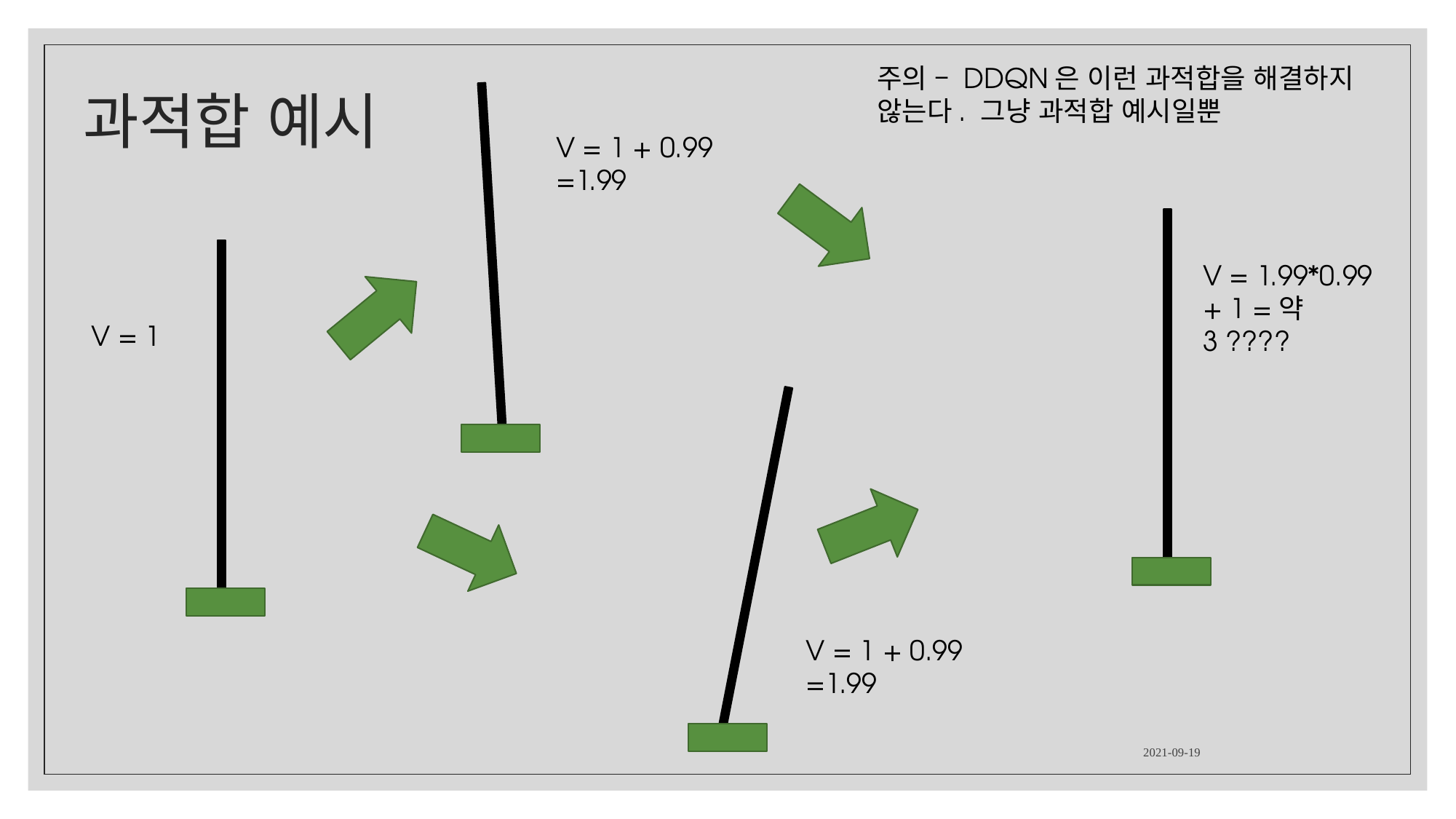

# 과적합 예시
주의 – DDQN은 이런 과적합을 해결하지 않는다. 그냥 과적합 예시일뿐

V = 1 + 0.99 =1.99

V = 1.99*0.99 + 1 =약 3 ????

V = 1

V = 1 + 0.99 =1.99
2021-09-19